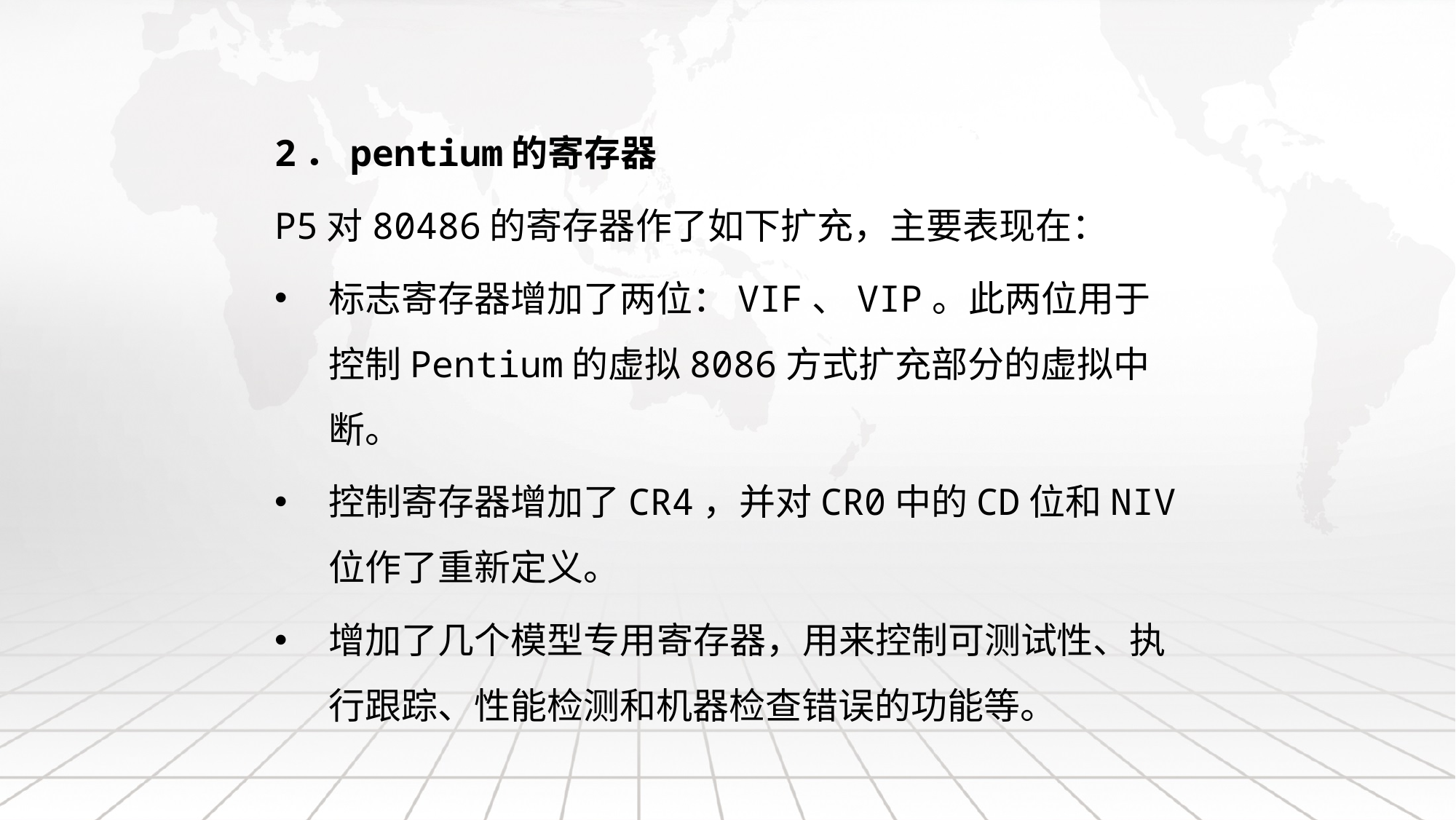

2．pentium的寄存器
P5对80486的寄存器作了如下扩充，主要表现在：
标志寄存器增加了两位：VIF、VIP。此两位用于控制Pentium的虚拟8086方式扩充部分的虚拟中断。
控制寄存器增加了CR4，并对CR0中的CD位和NIV位作了重新定义。
增加了几个模型专用寄存器，用来控制可测试性、执行跟踪、性能检测和机器检查错误的功能等。